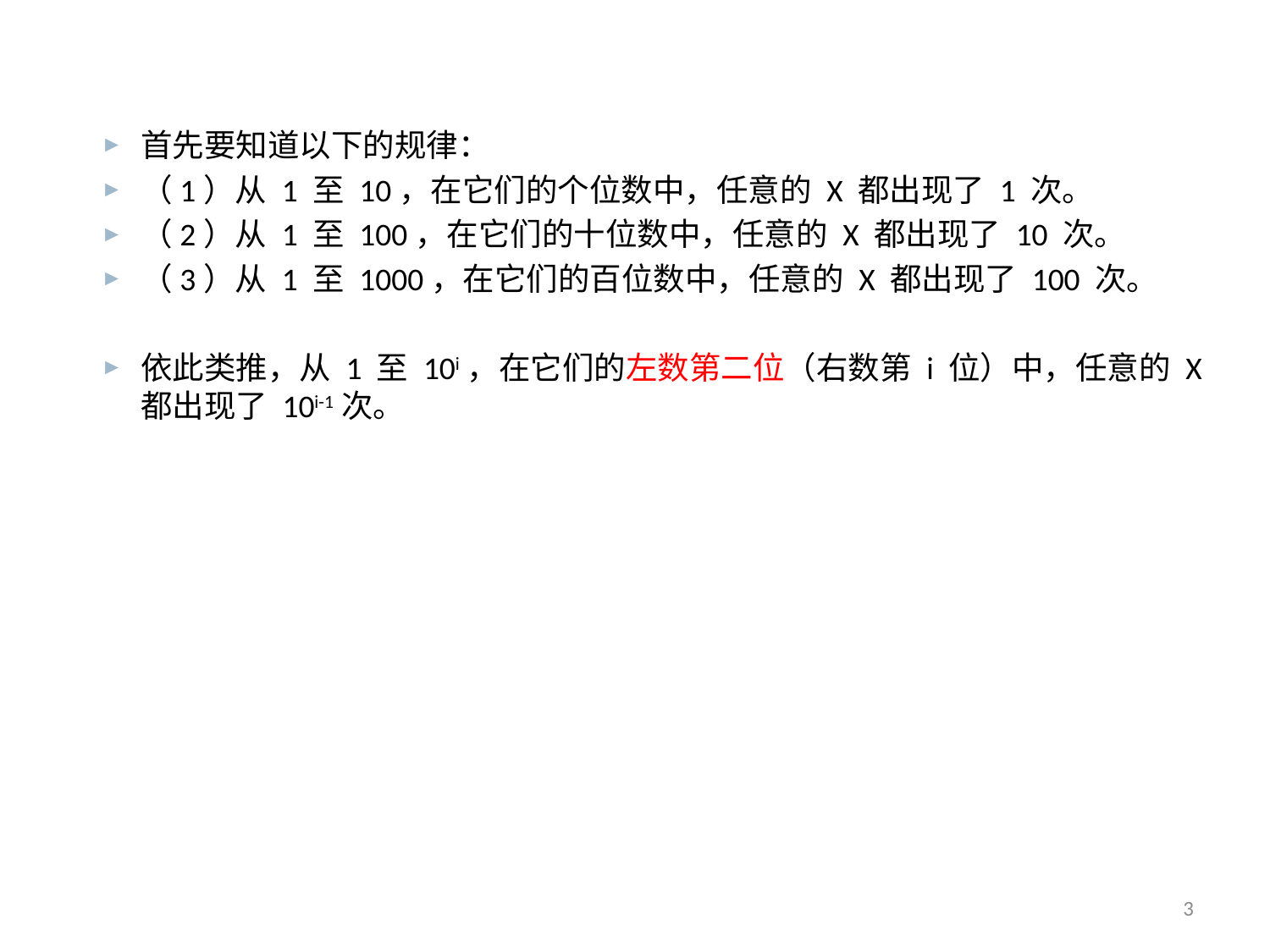

首先要知道以下的规律：
（1）从 1 至 10，在它们的个位数中，任意的 X 都出现了 1 次。
（2）从 1 至 100，在它们的十位数中，任意的 X 都出现了 10 次。
（3）从 1 至 1000，在它们的百位数中，任意的 X 都出现了 100 次。

依此类推，从 1 至 10i，在它们的左数第二位（右数第 i 位）中，任意的 X 都出现了 10i-1次。
3